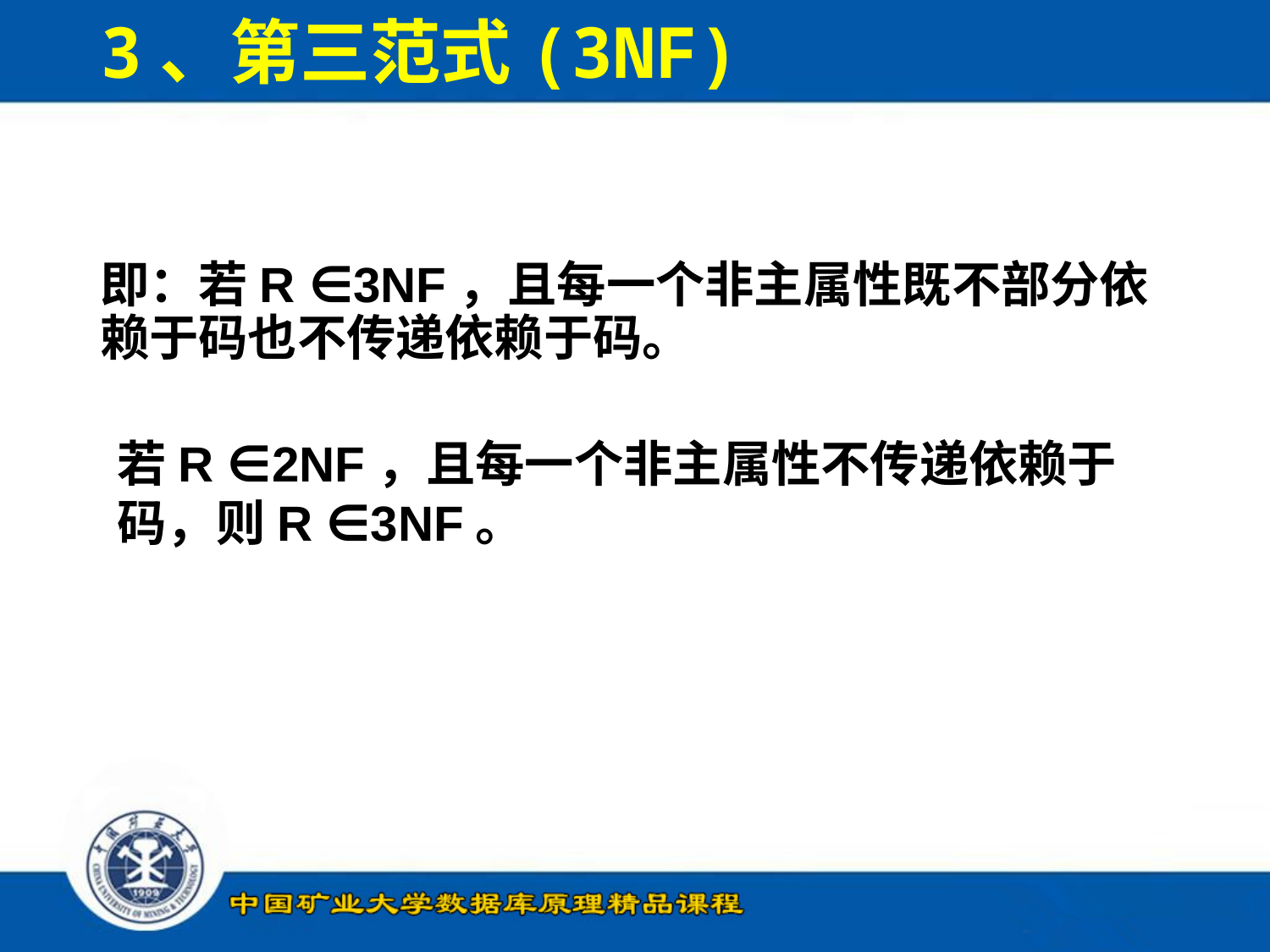

# 3、第三范式(3NF)
即：若R ∈3NF，且每一个非主属性既不部分依赖于码也不传递依赖于码。

若R ∈2NF，且每一个非主属性不传递依赖于码，则R ∈3NF。